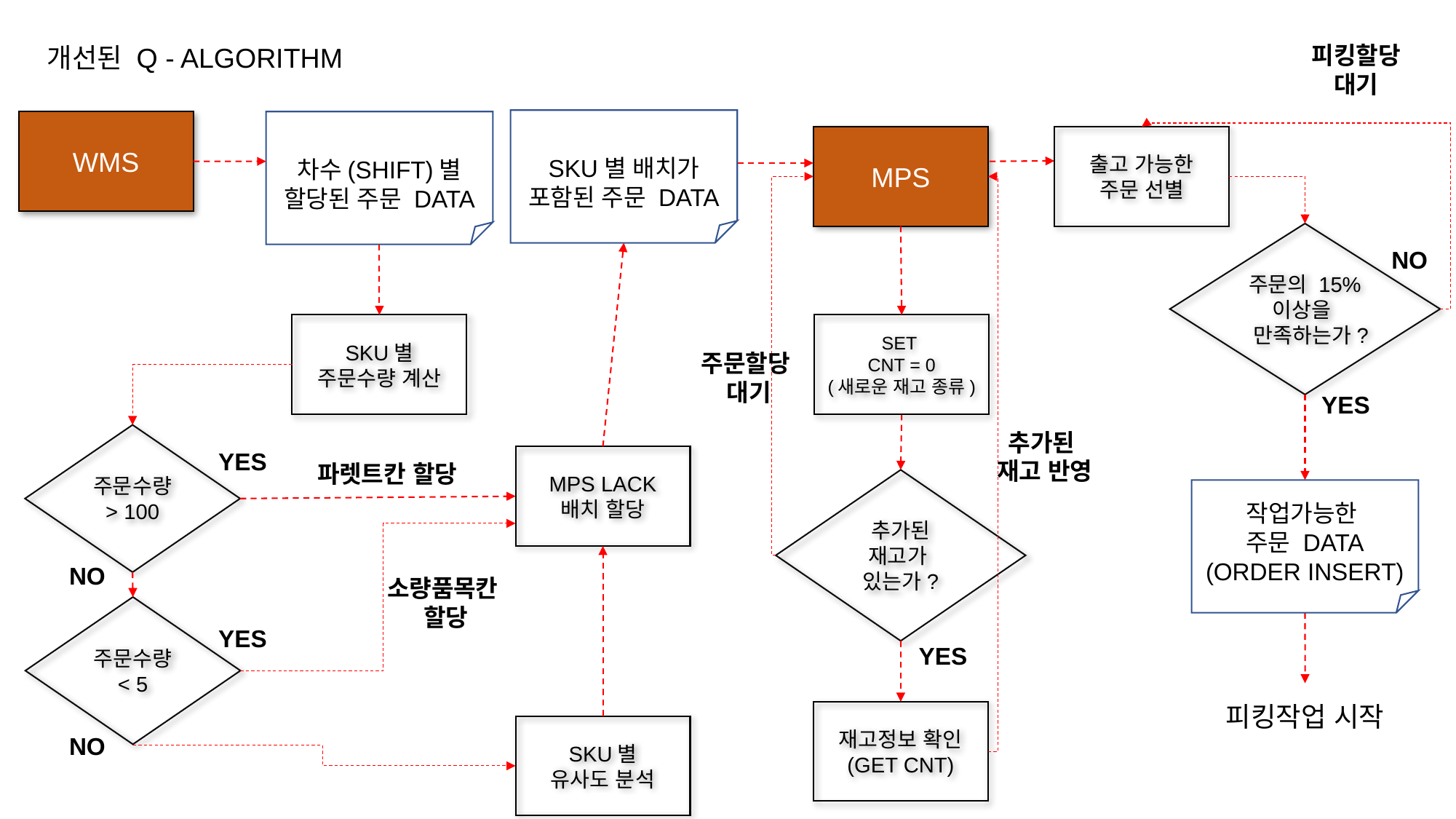

개선된 Q - ALGORITHM
피킹할당
대기

SKU별 배치가
포함된 주문 DATA
WMS

차수(SHIFT)별
할당된 주문 DATA
MPS
출고 가능한
주문 선별
주문의 15%
이상을
만족하는가?
NO
SKU별
주문수량 계산
SET
CNT = 0
(새로운 재고 종류)
주문할당
대기
YES
추가된
재고 반영
주문수량
> 100
YES
MPS LACK
배치 할당
파렛트칸 할당
추가된
재고가
있는가?
작업가능한
주문 DATA
(ORDER INSERT)
NO
소량품목칸
할당
주문수량
< 5
YES
YES
피킹작업 시작
재고정보 확인
(GET CNT)
SKU별
유사도 분석
NO